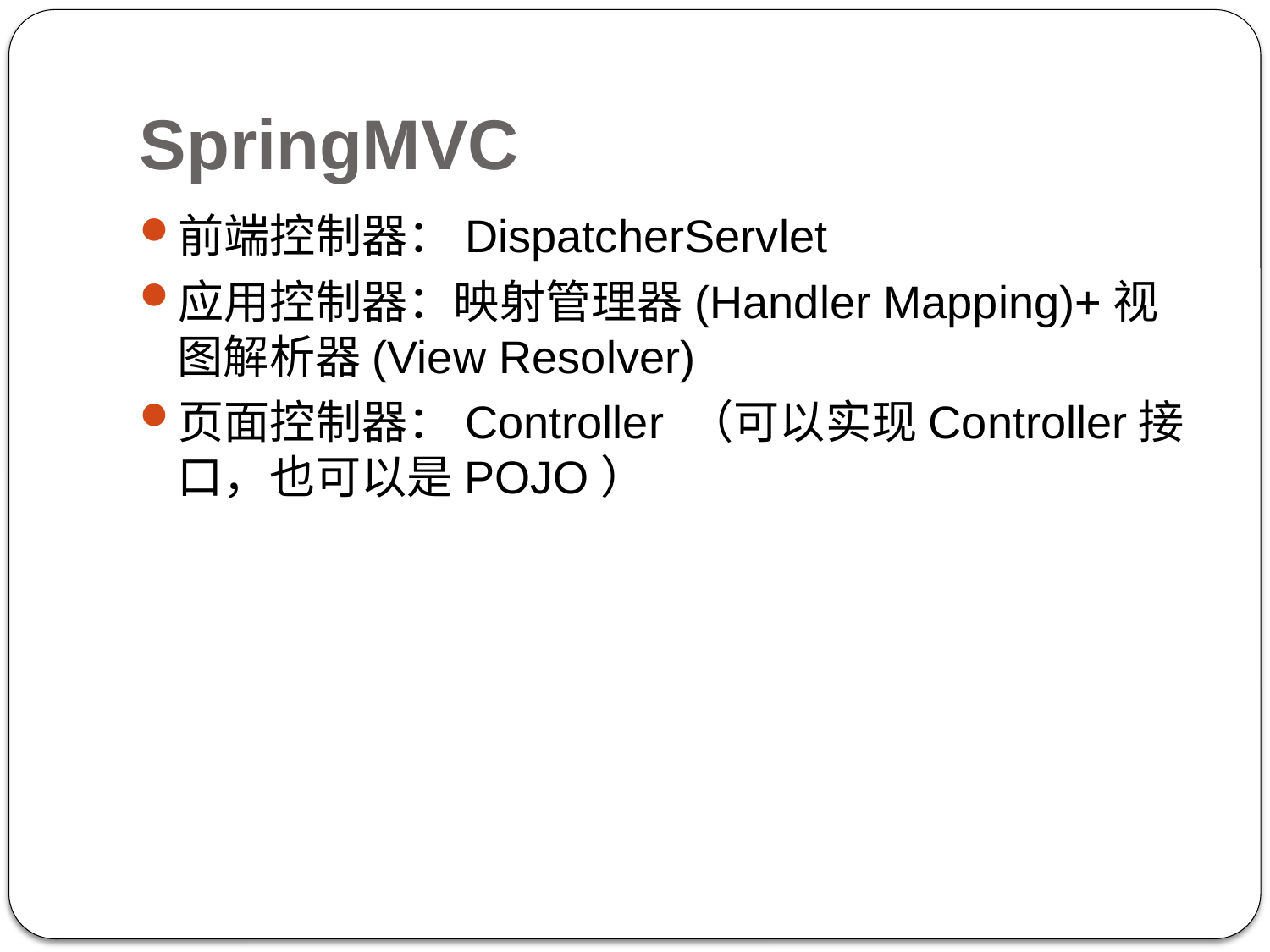

# SpringMVC
前端控制器：DispatcherServlet
应用控制器：映射管理器(Handler Mapping)+视图解析器(View Resolver)
页面控制器：Controller （可以实现Controller接口，也可以是POJO）